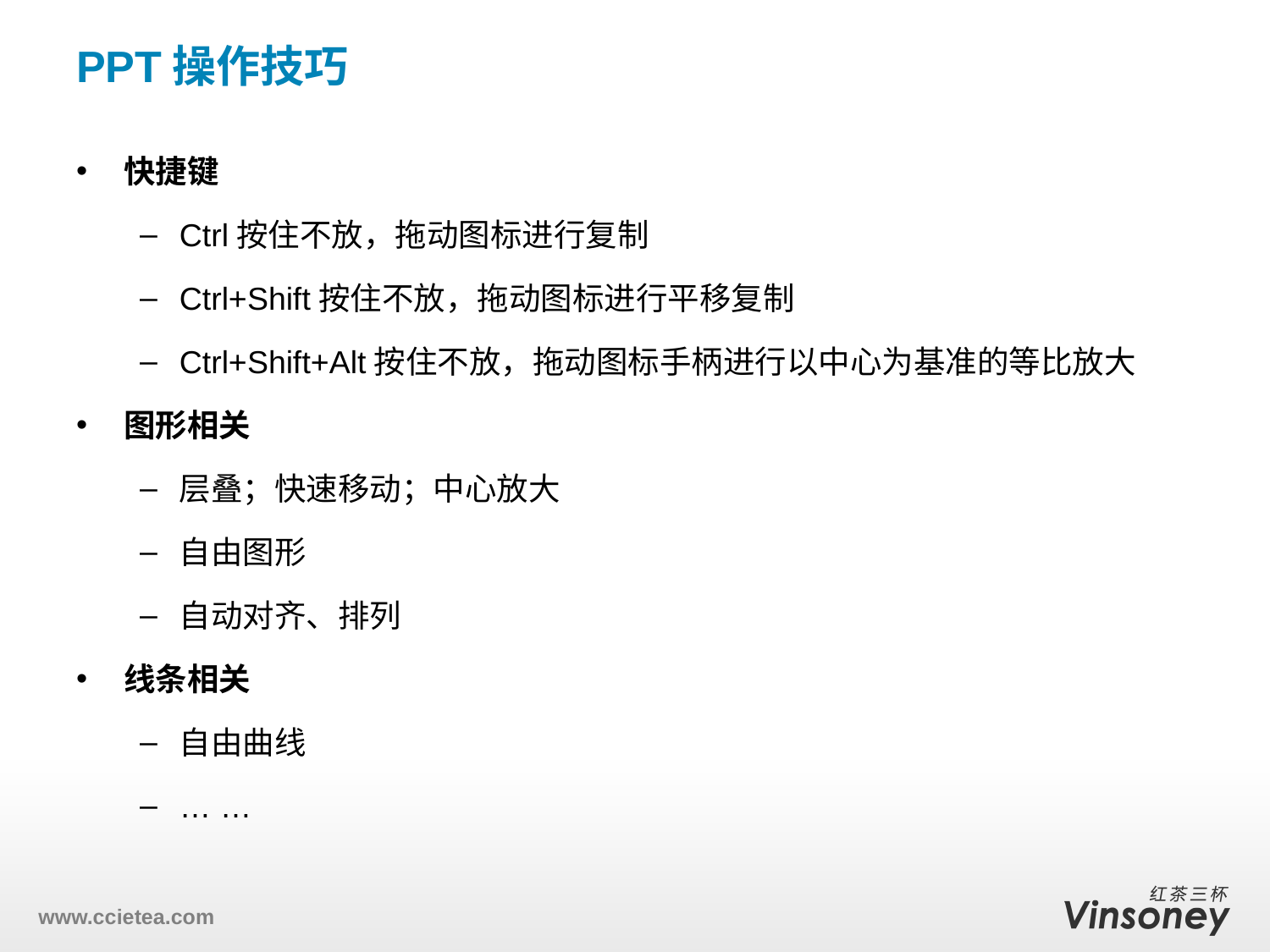

# PPT操作技巧
快捷键
Ctrl按住不放，拖动图标进行复制
Ctrl+Shift按住不放，拖动图标进行平移复制
Ctrl+Shift+Alt按住不放，拖动图标手柄进行以中心为基准的等比放大
图形相关
层叠；快速移动；中心放大
自由图形
自动对齐、排列
线条相关
自由曲线
… …